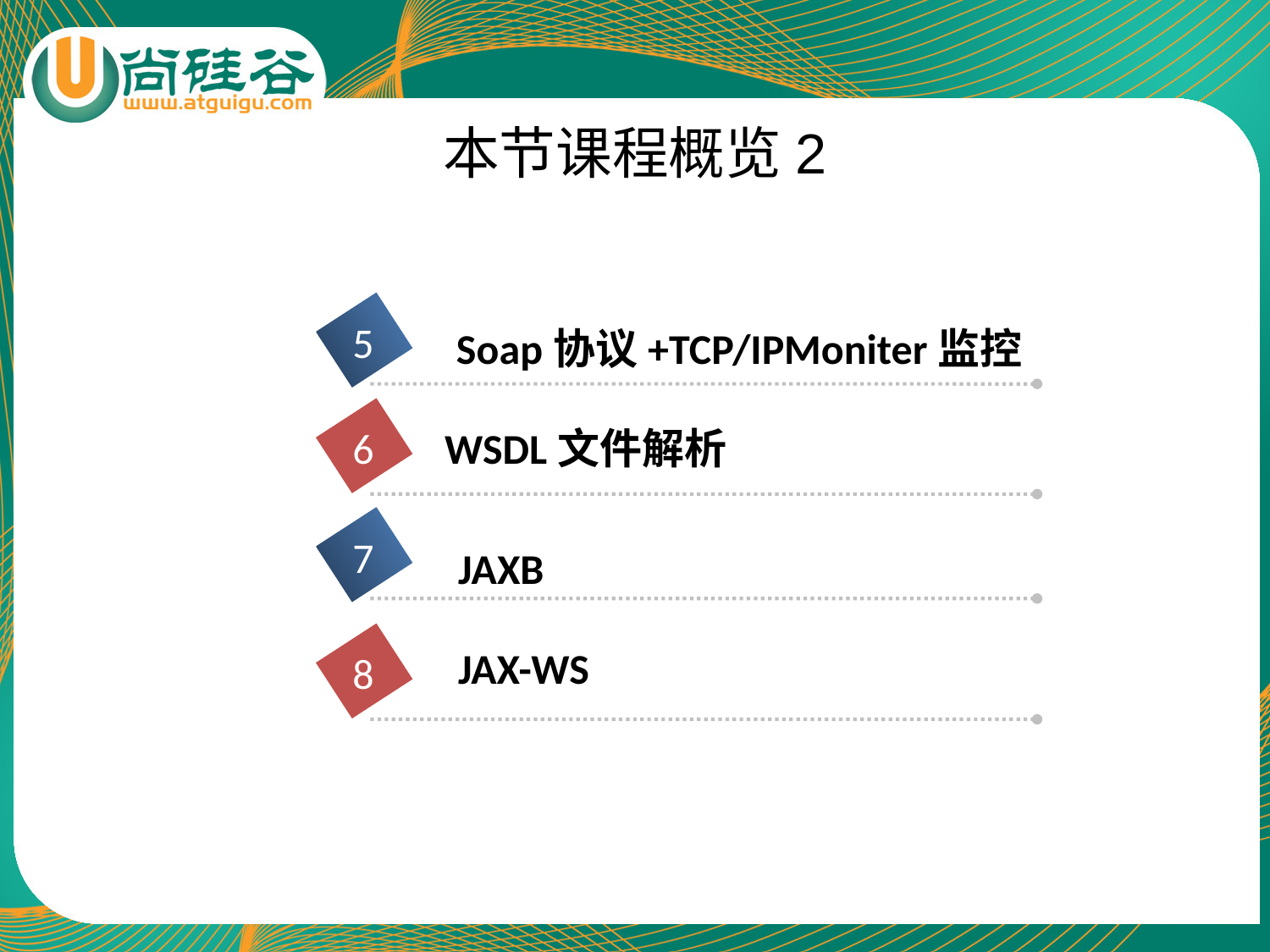

# 本节课程概览2

5
Soap协议+TCP/IPMoniter监控

6
WSDL文件解析

7
JAXB

JAX-WS
8